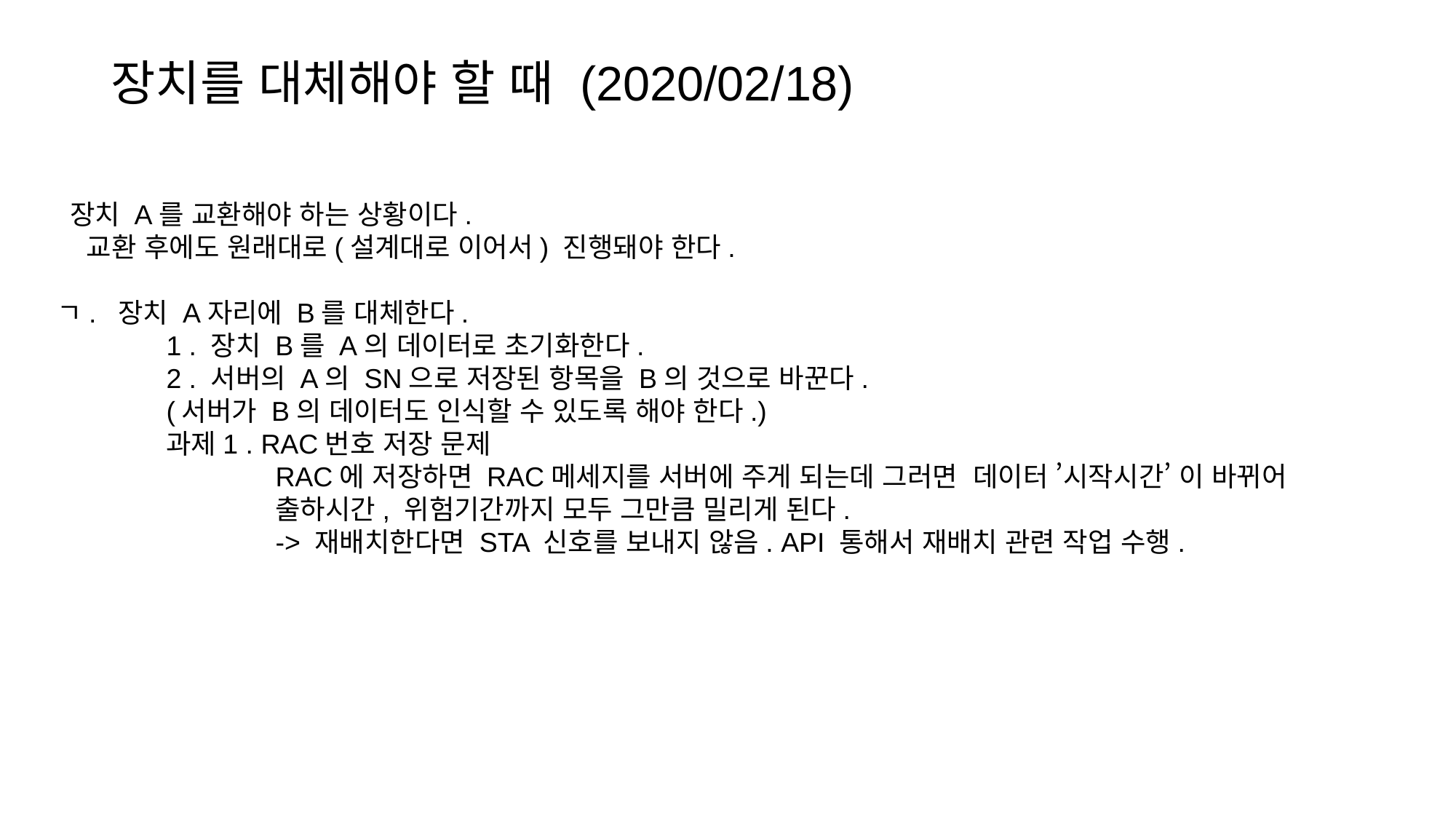

# 장치를 대체해야 할 때 (2020/02/18)
 장치 A를 교환해야 하는 상황이다.
   교환 후에도 원래대로(설계대로 이어서) 진행돼야 한다.

ㄱ.  장치 A자리에 B를 대체한다.
	1 . 장치 B를 A의 데이터로 초기화한다.
	2 . 서버의 A의 SN으로 저장된 항목을 B의 것으로 바꾼다.
	(서버가 B의 데이터도 인식할 수 있도록 해야 한다.)
	과제1 . RAC번호 저장 문제
		RAC에 저장하면 RAC메세지를 서버에 주게 되는데 그러면  데이터 ’시작시간’ 이 바뀌어
		출하시간, 위험기간까지 모두 그만큼 밀리게 된다.
		-> 재배치한다면 STA 신호를 보내지 않음. API 통해서 재배치 관련 작업 수행.